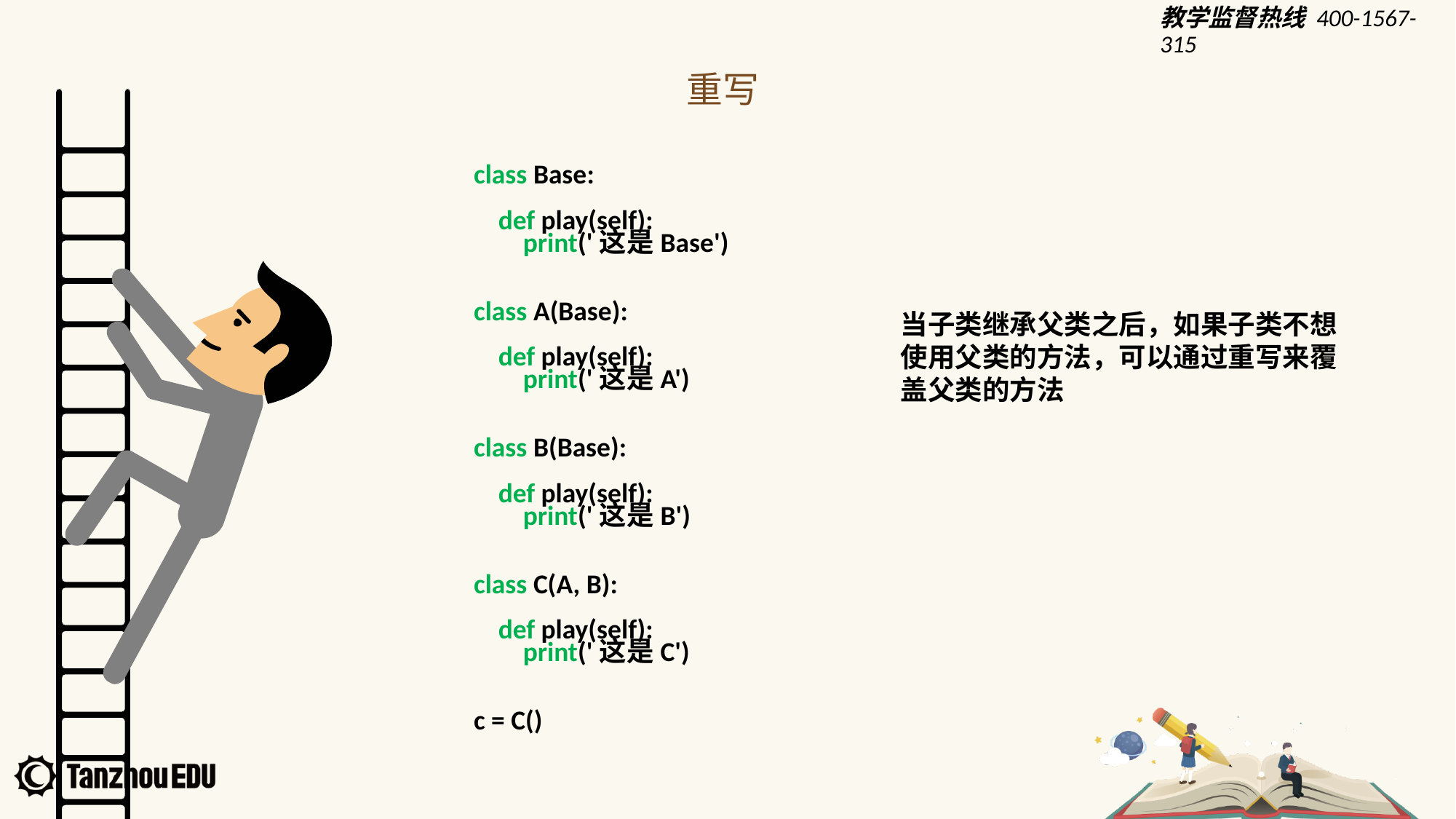

重写

class Base:
    def play(self):
        print('这是Base')
class A(Base):
    def play(self):
        print('这是A')
class B(Base):
    def play(self):
        print('这是B')
class C(A, B):

    def play(self):
        print('这是C')
c = C()
当子类继承父类之后，如果子类不想使用父类的方法，可以通过重写来覆盖父类的方法